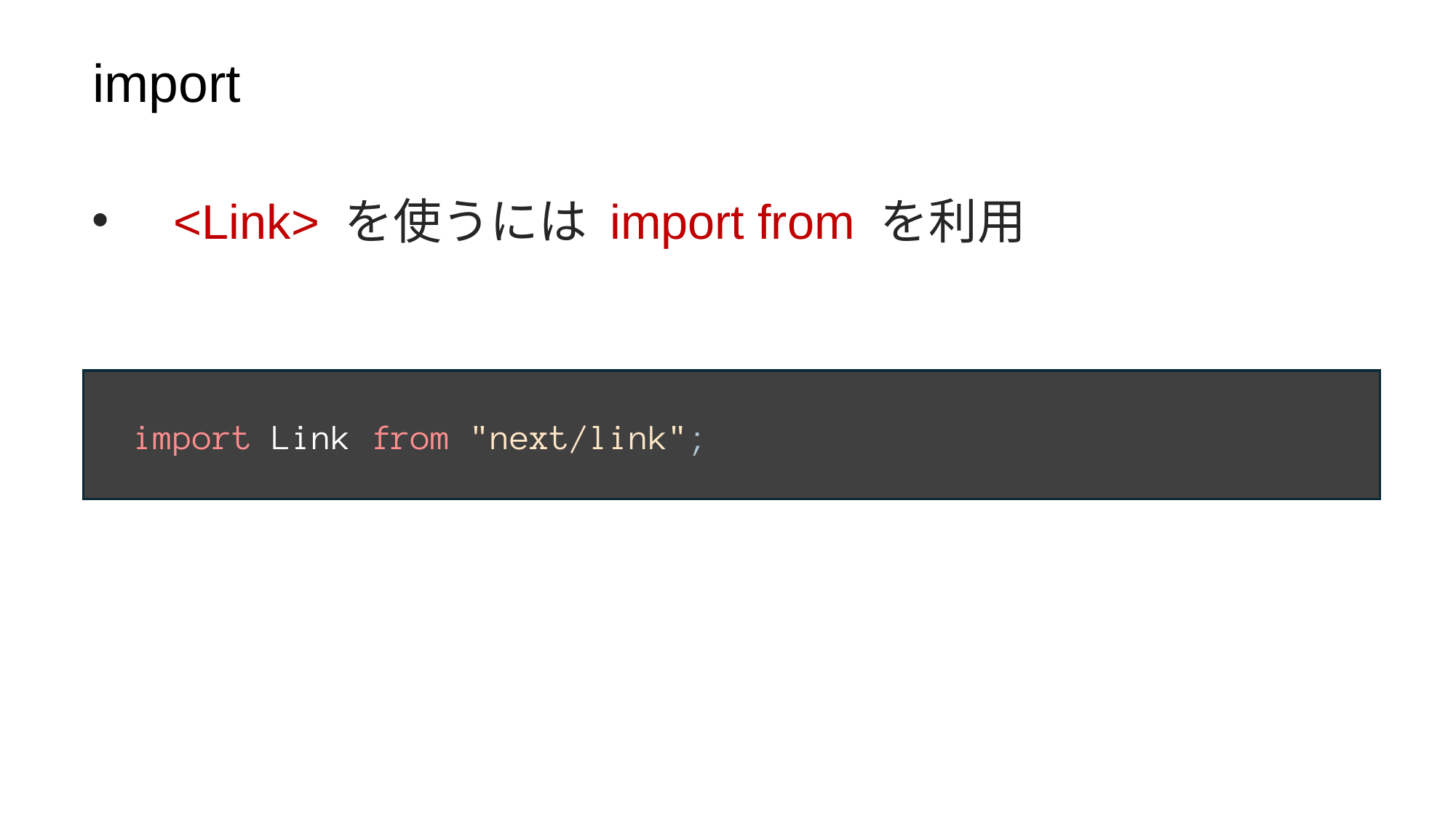

import
  <Link> を使うには import from を利用
  import Link from "next/link";